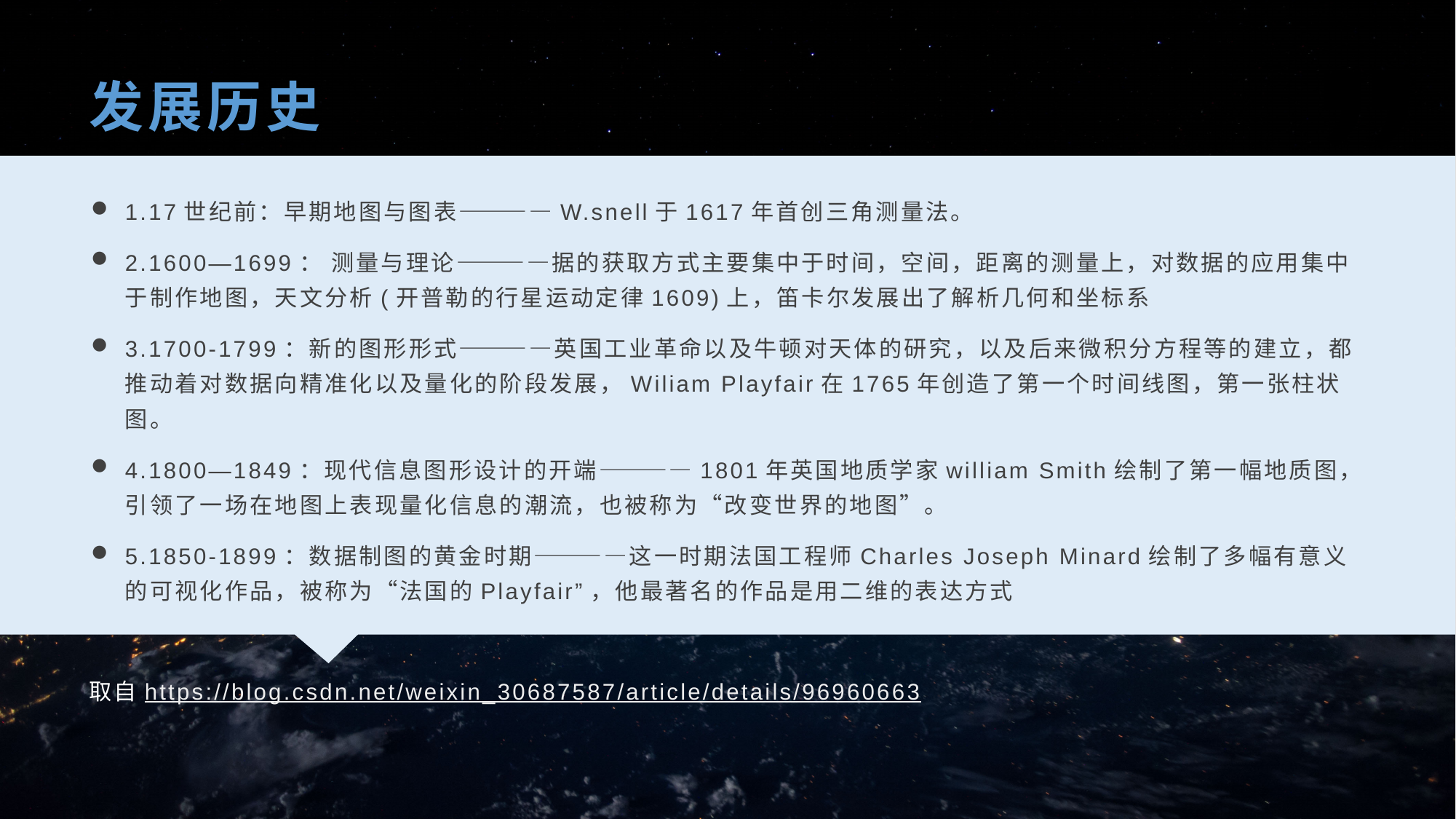

发展历史

1.17世纪前：早期地图与图表————W.snell于1617年首创三角测量法。
2.1600—1699： 测量与理论————据的获取方式主要集中于时间，空间，距离的测量上，对数据的应用集中于制作地图，天文分析(开普勒的行星运动定律1609)上，笛卡尔发展出了解析几何和坐标系
3.1700-1799：新的图形形式————英国工业革命以及牛顿对天体的研究，以及后来微积分方程等的建立，都推动着对数据向精准化以及量化的阶段发展，Wiliam Playfair在1765年创造了第一个时间线图，第一张柱状图。
4.1800—1849：现代信息图形设计的开端————1801年英国地质学家william Smith绘制了第一幅地质图，引领了一场在地图上表现量化信息的潮流，也被称为“改变世界的地图”。
5.1850-1899：数据制图的黄金时期————这一时期法国工程师Charles Joseph Minard绘制了多幅有意义的可视化作品，被称为“法国的Playfair”，他最著名的作品是用二维的表达方式
取自https://blog.csdn.net/weixin_30687587/article/details/96960663